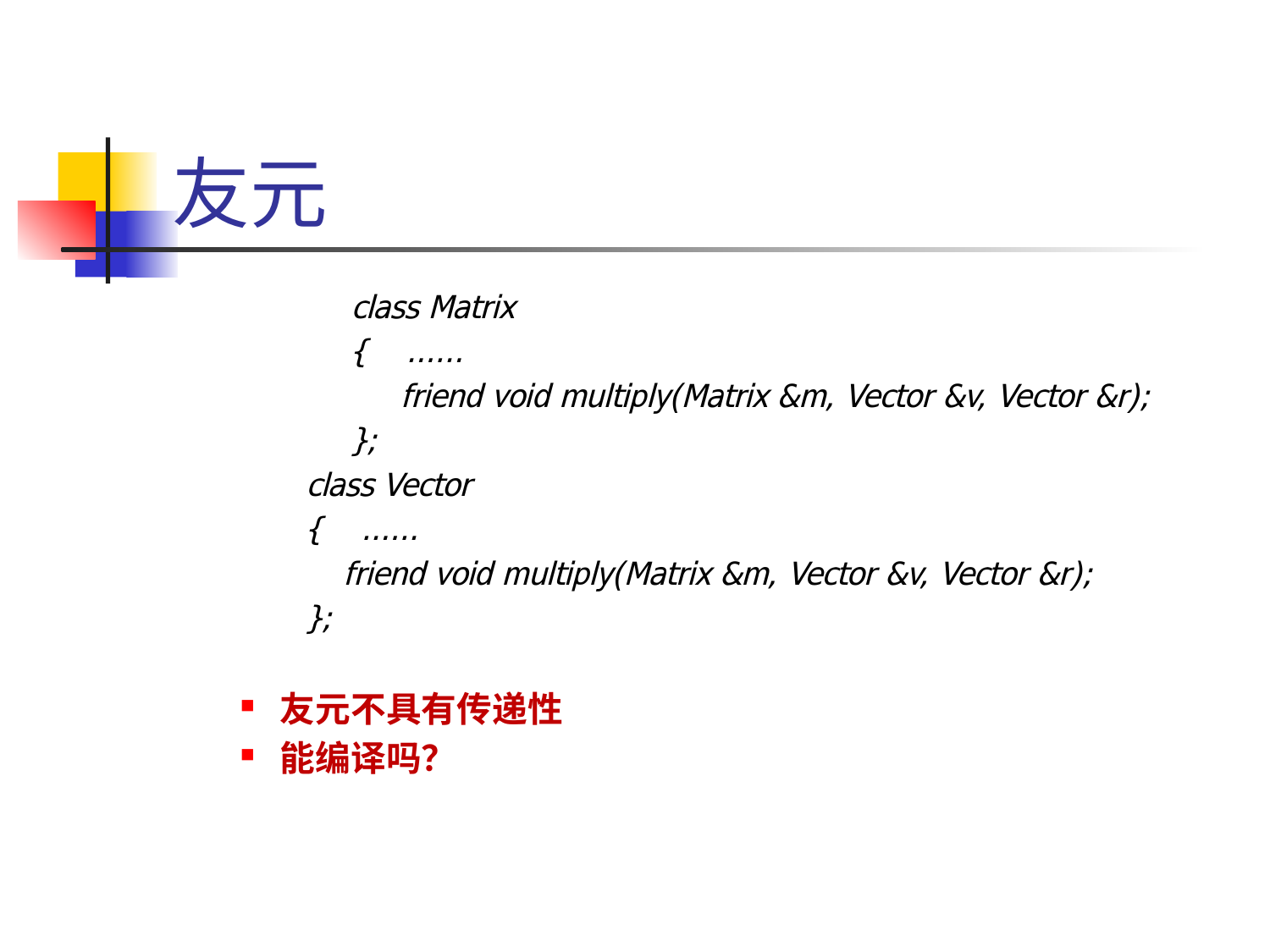

# 友元
		class Matrix
		{    ......
 		     friend void multiply(Matrix &m, Vector &v, Vector &r);
		};
             class Vector
             {    ......
 	            friend void multiply(Matrix &m, Vector &v, Vector &r);
             };

友元不具有传递性
能编译吗？